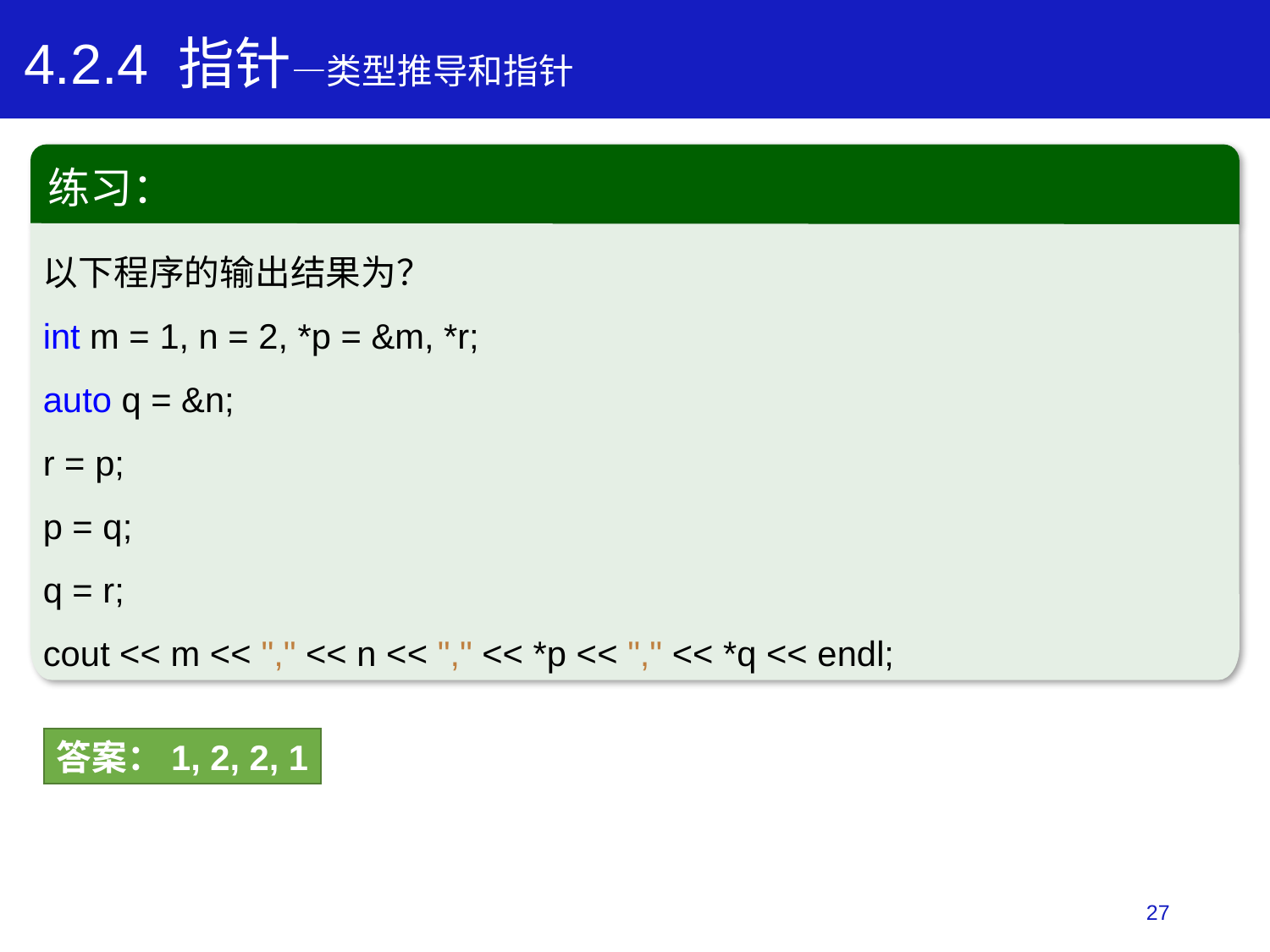

4.2.4 指针—类型推导和指针
练习：
以下程序的输出结果为？
int m = 1, n = 2, *p = &m, *r;
auto q = &n;
r = p;
p = q;
q = r;
cout << m << "," << n << "," << *p << "," << *q << endl;
学习目标
答案：1, 2, 2, 1
27